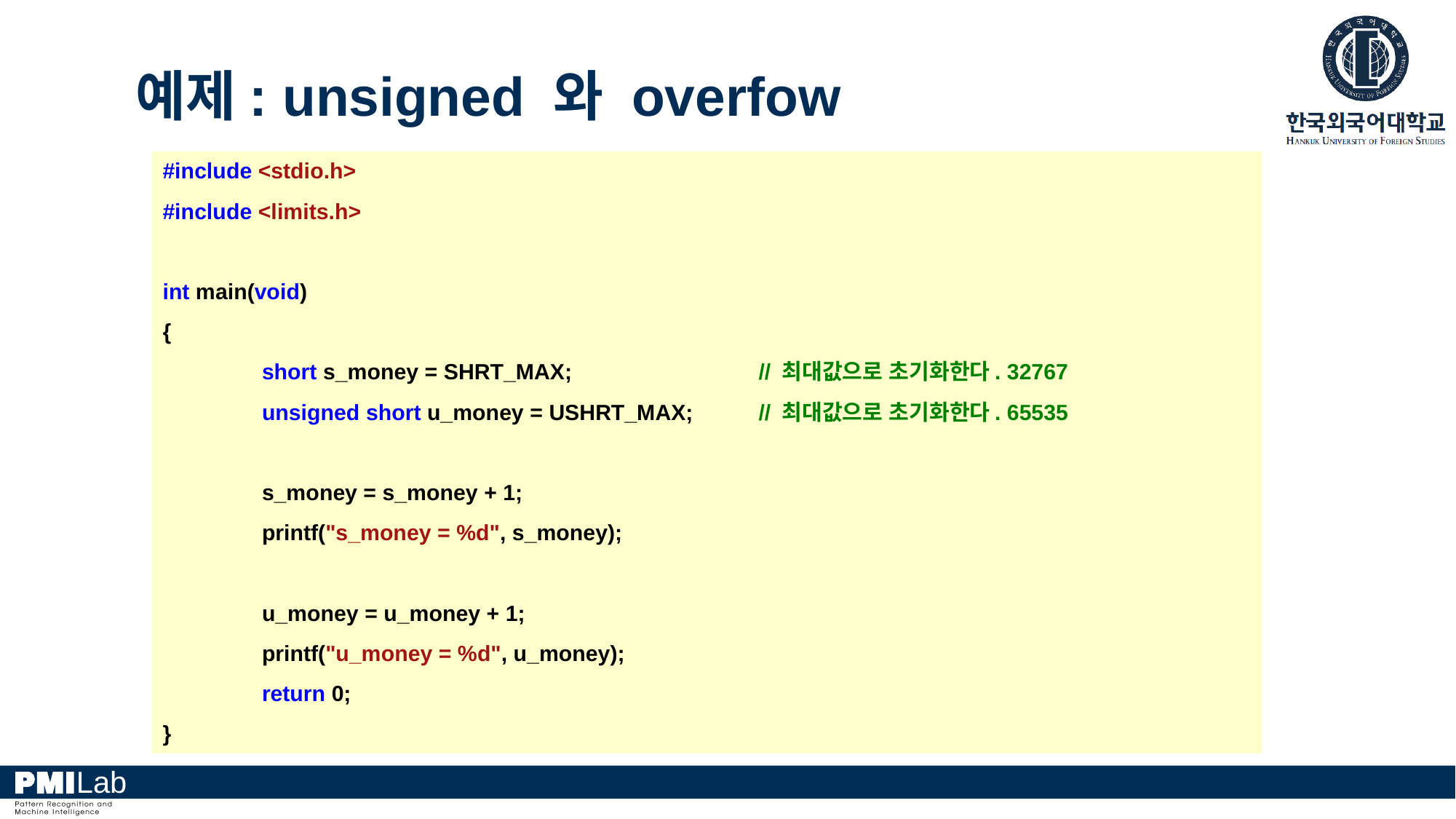

예제: unsigned 와 overfow
#include <stdio.h>
#include <limits.h>

int main(void)
{
	short s_money = SHRT_MAX;		// 최대값으로 초기화한다. 32767
	unsigned short u_money = USHRT_MAX; 	// 최대값으로 초기화한다. 65535

	s_money = s_money + 1;
	printf("s_money = %d", s_money);

	u_money = u_money + 1;
	printf("u_money = %d", u_money);
	return 0;
}
Total sale = 200000000